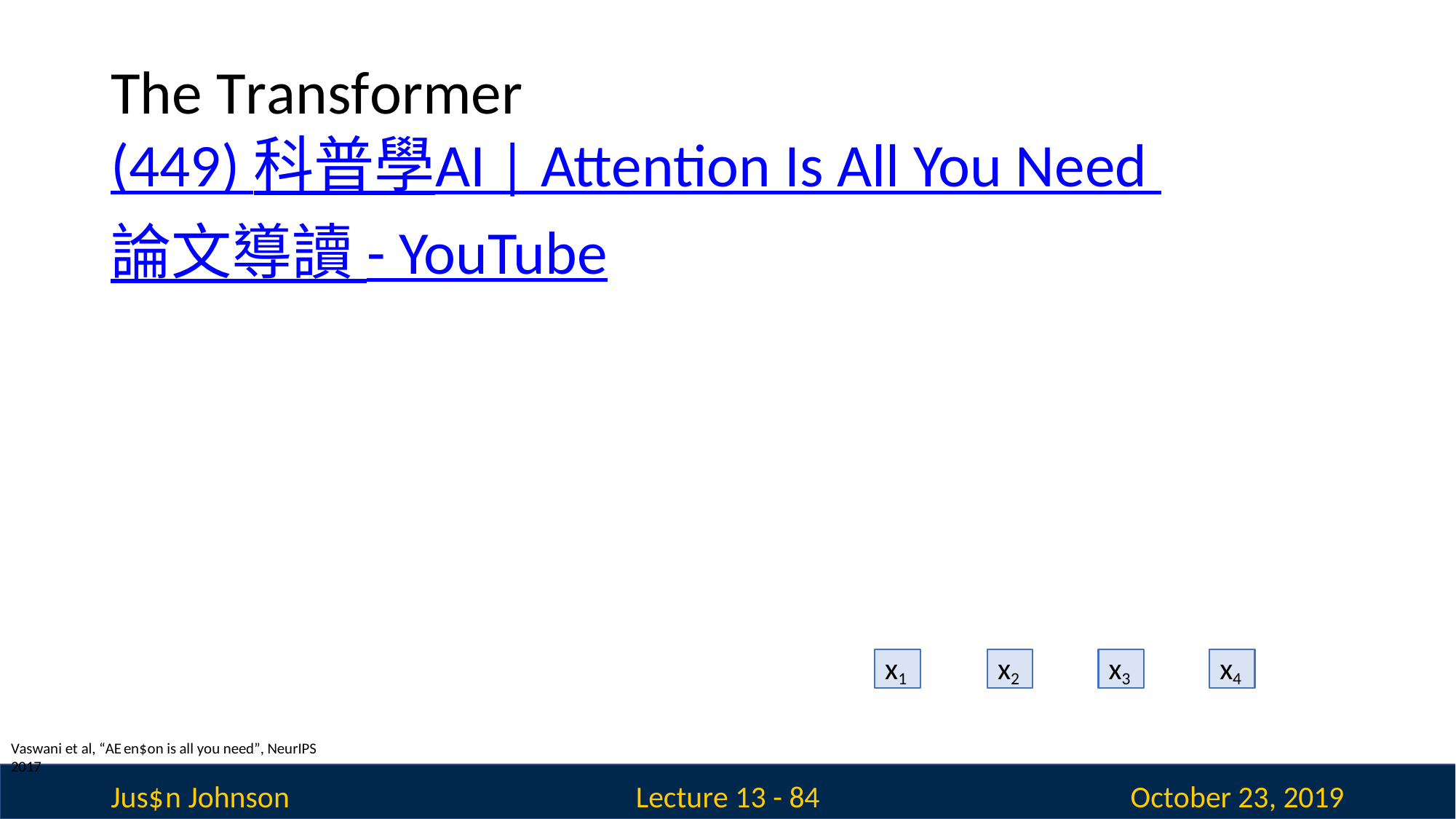

# The Transformer (449) 科普學AI | Attention Is All You Need 論文導讀 - YouTube
x2
x3
x4
x1
Vaswani et al, “AEen$on is all you need”, NeurIPS 2017
Jus$n Johnson
October 23, 2019
Lecture 13 - 84